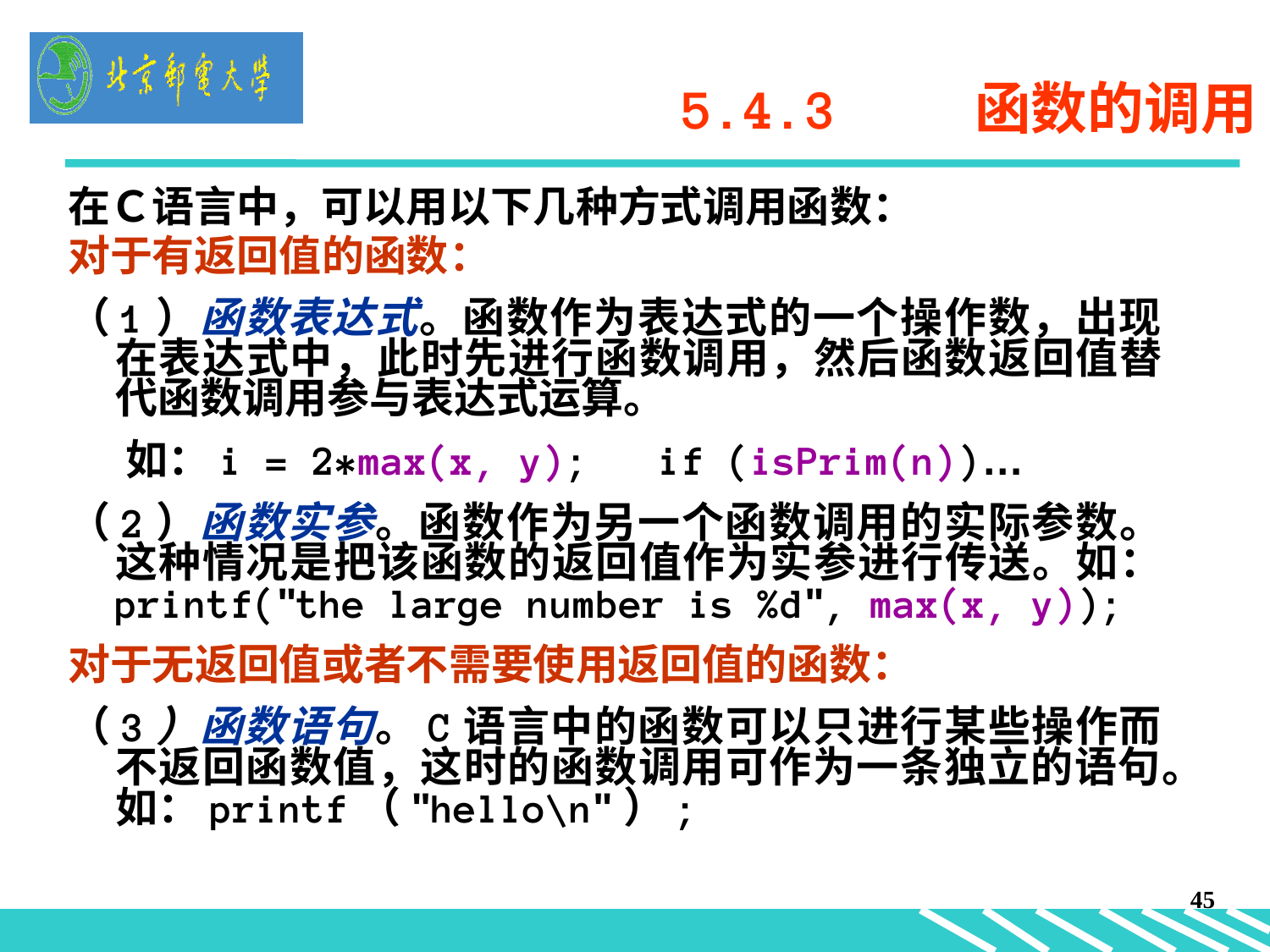

# 5.4.3    函数的调用
在Ｃ语言中，可以用以下几种方式调用函数：
对于有返回值的函数：
（1）函数表达式。函数作为表达式的一个操作数，出现在表达式中，此时先进行函数调用，然后函数返回值替代函数调用参与表达式运算。
     如：i = 2*max(x, y);   if (isPrim(n))…
（2）函数实参。函数作为另一个函数调用的实际参数。这种情况是把该函数的返回值作为实参进行传送。如： printf("the large number is %d", max(x, y));
对于无返回值或者不需要使用返回值的函数：
（3）函数语句。C语言中的函数可以只进行某些操作而不返回函数值，这时的函数调用可作为一条独立的语句。如：printf（"hello\n"）;

45